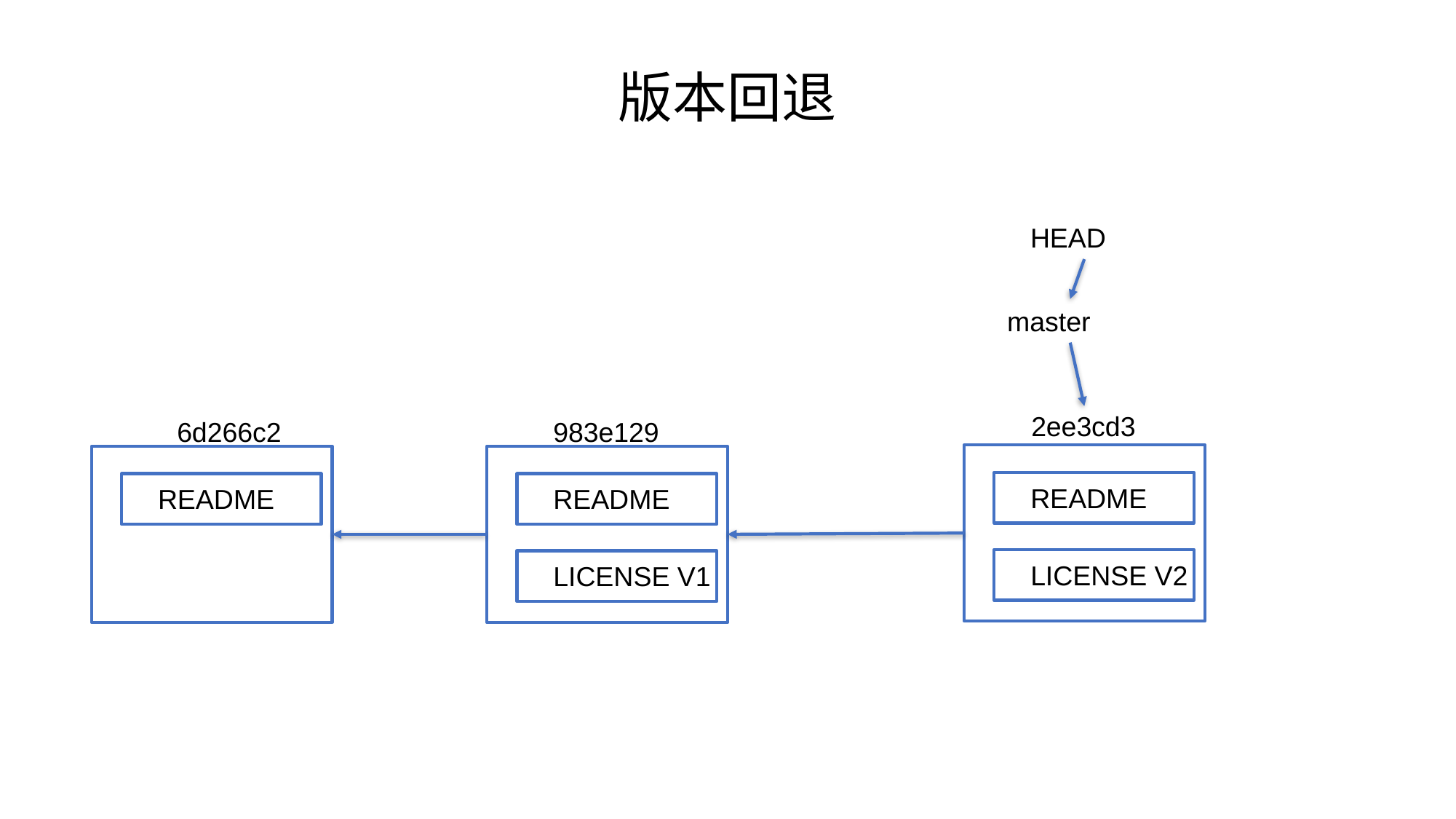

版本回退
HEAD
master
 2ee3cd3
6d266c2
983e129

README
README
README

LICENSE V2
LICENSE V1